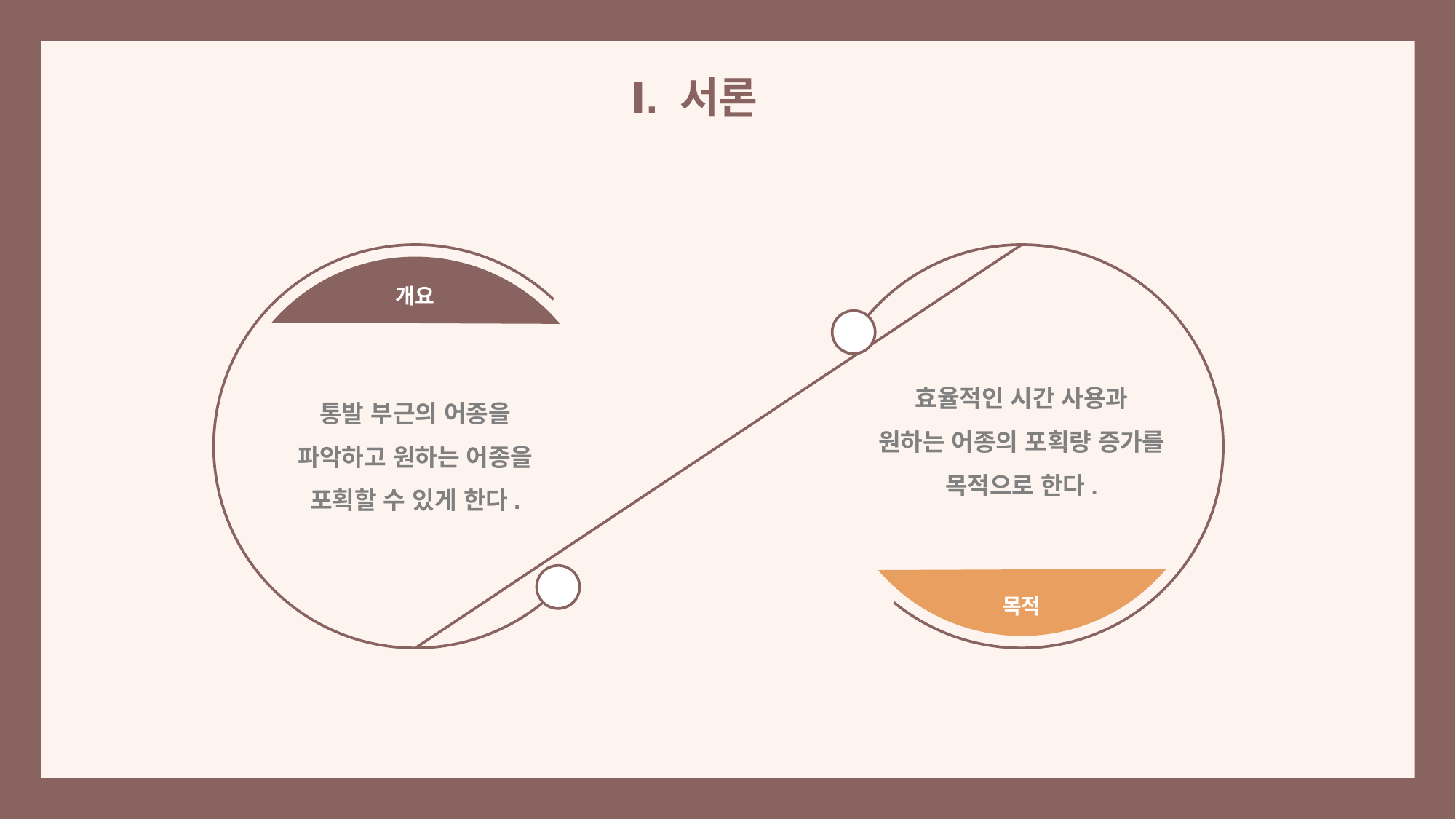

Ⅰ. 서론

개요

목적

효율적인 시간 사용과
원하는 어종의 포획량 증가를
목적으로 한다.
통발 부근의 어종을
파악하고 원하는 어종을
포획할 수 있게 한다.